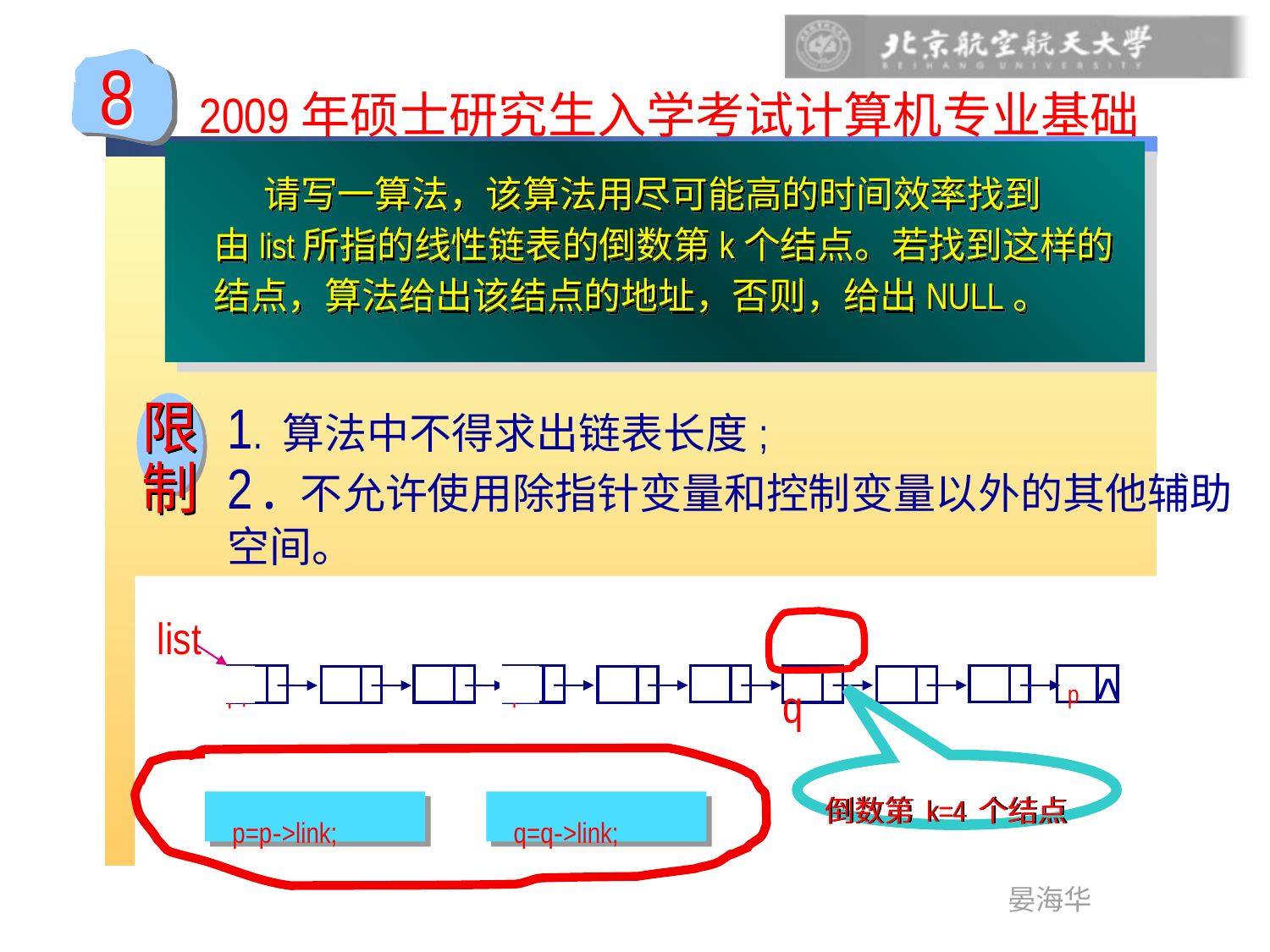

8
2009年硕士研究生入学考试计算机专业基础综合全国联考试题

     请写一算法，该算法用尽可能高的时间效率找到
由list所指的线性链表的倒数第k个结点。若找到这样的
结点，算法给出该结点的地址，否则，给出NULL。

1. 算法中不得求出链表长度;

限
制
2.不允许使用除指针变量和控制变量以外的其他辅助空间。
list

^

list

^

倒数第k=4个结点
q

q
p

p
p

k=4

p=p->link;

q=q->link;